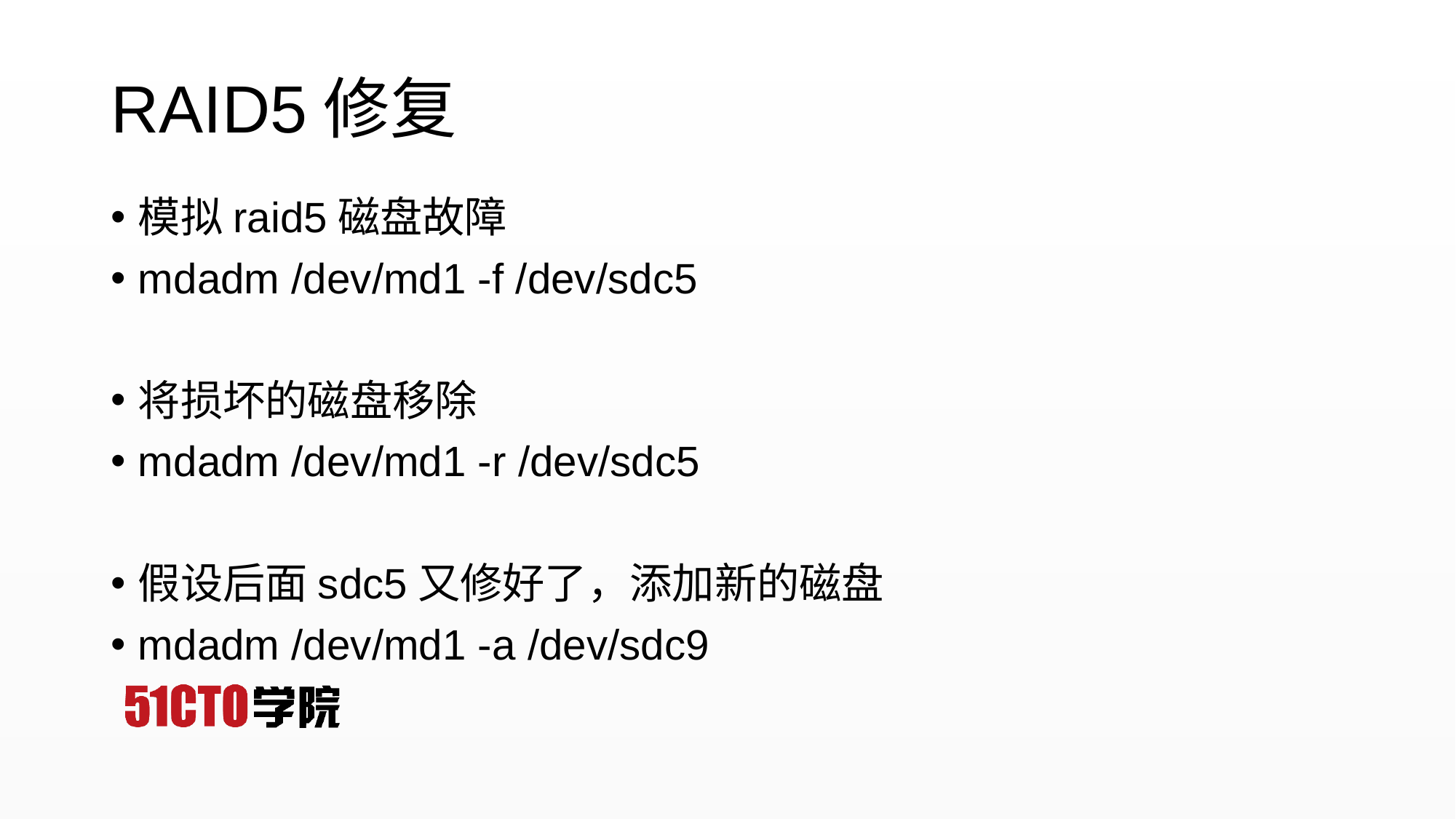

# RAID5修复
模拟raid5磁盘故障
mdadm /dev/md1 -f /dev/sdc5

将损坏的磁盘移除
mdadm /dev/md1 -r /dev/sdc5

假设后面sdc5又修好了，添加新的磁盘
mdadm /dev/md1 -a /dev/sdc9